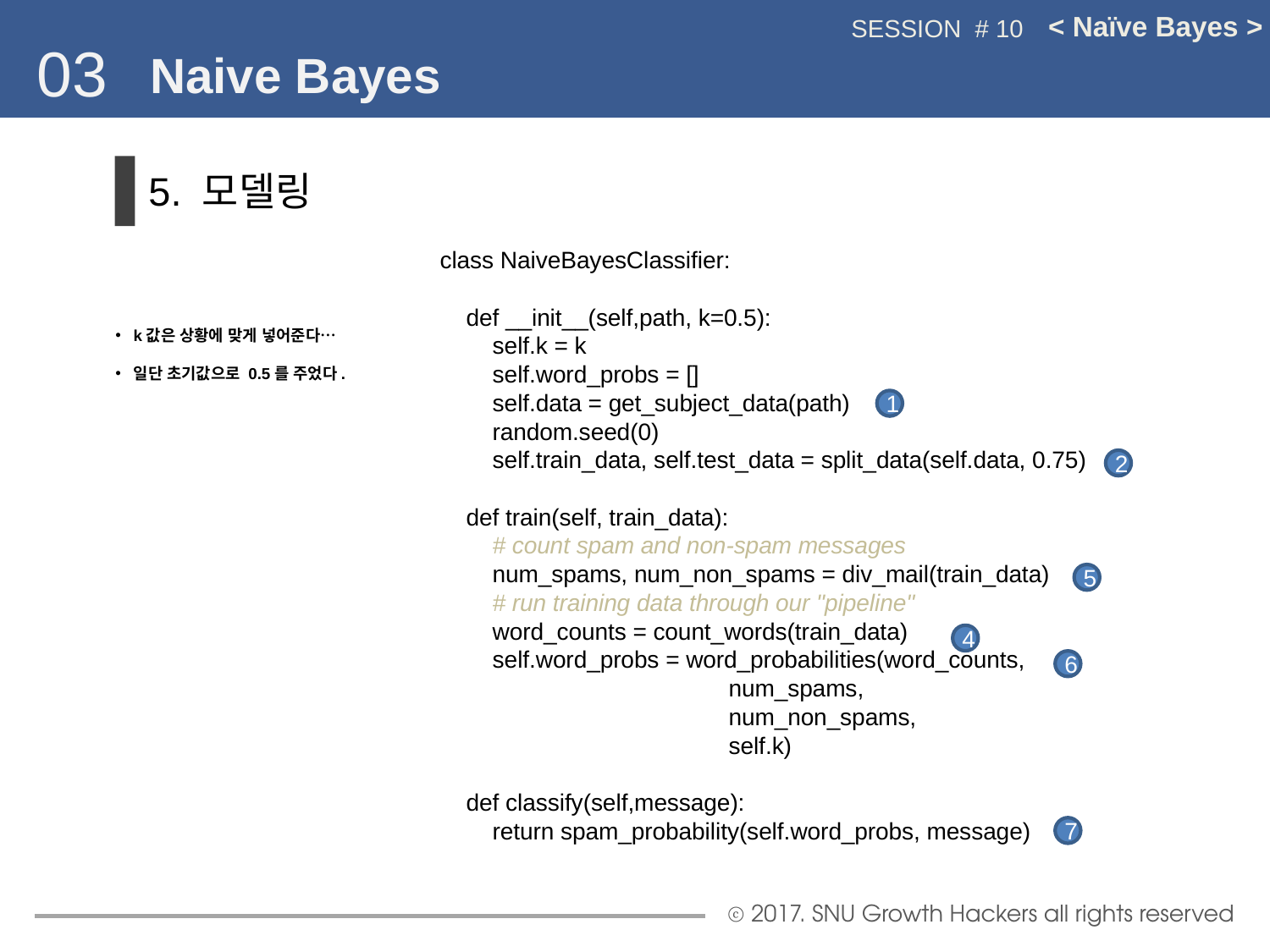

< Naïve Bayes >
SESSION  # 10
03
Naive Bayes
5. 모델링

class NaiveBayesClassifier:

    def __init__(self,path, k=0.5):
        self.k = k
        self.word_probs = []
        self.data = get_subject_data(path)
        random.seed(0)
        self.train_data, self.test_data = split_data(self.data, 0.75)

    def train(self, train_data):
        # count spam and non-spam messages
        num_spams, num_non_spams = div_mail(train_data)
        # run training data through our "pipeline"
        word_counts = count_words(train_data)
        self.word_probs = word_probabilities(word_counts,
                                            num_spams,
                                            num_non_spams,
                                            self.k)

    def classify(self,message):
        return spam_probability(self.word_probs, message)
k값은 상황에 맞게 넣어준다…
일단 초기값으로 0.5를 주었다.
1
2
5
4
6
7
ⓒ 2017. SNU Growth Hackers all rights reserved